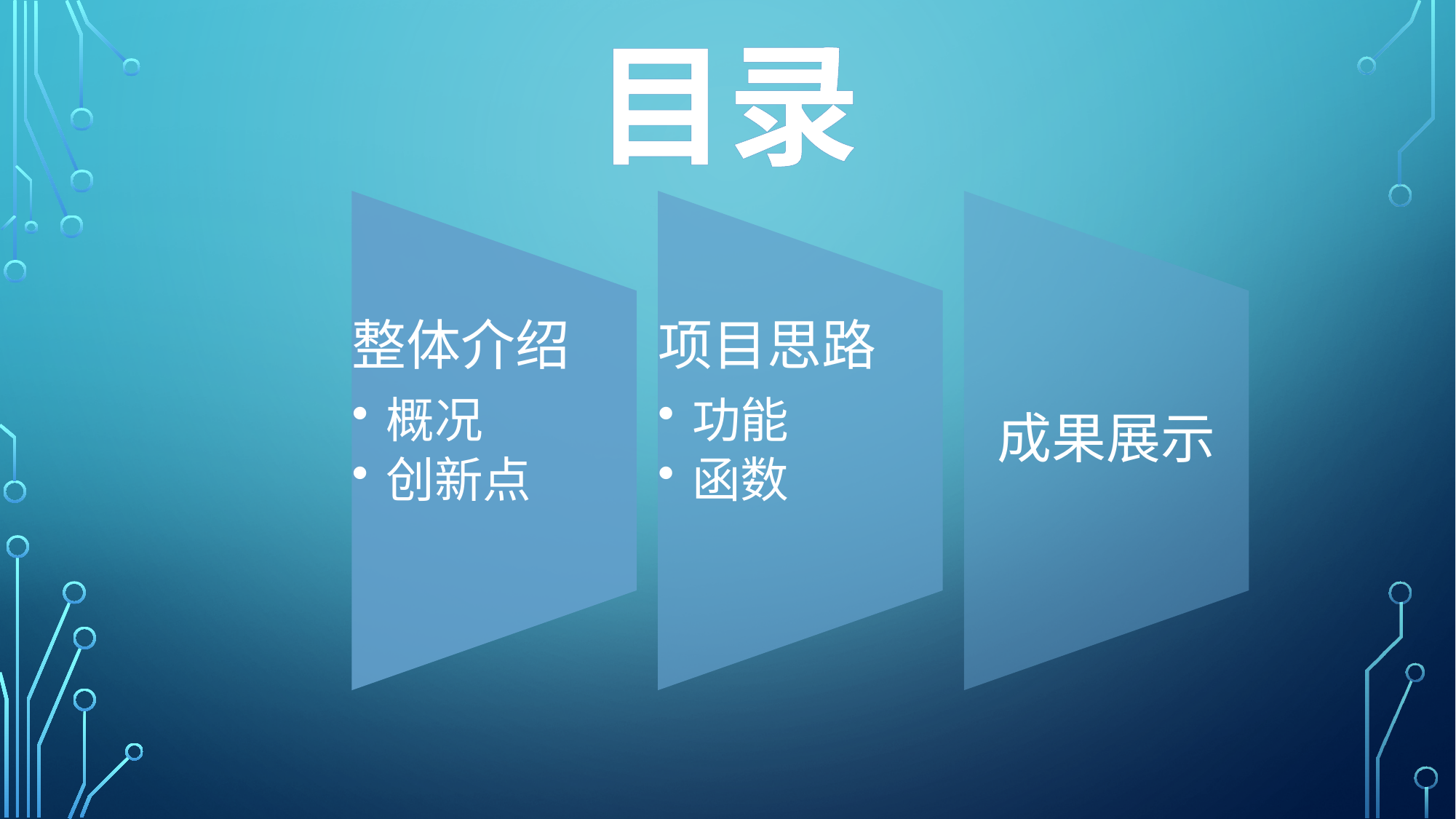

目录
整体介绍
概况
创新点
项目思路
功能
函数
成果展示